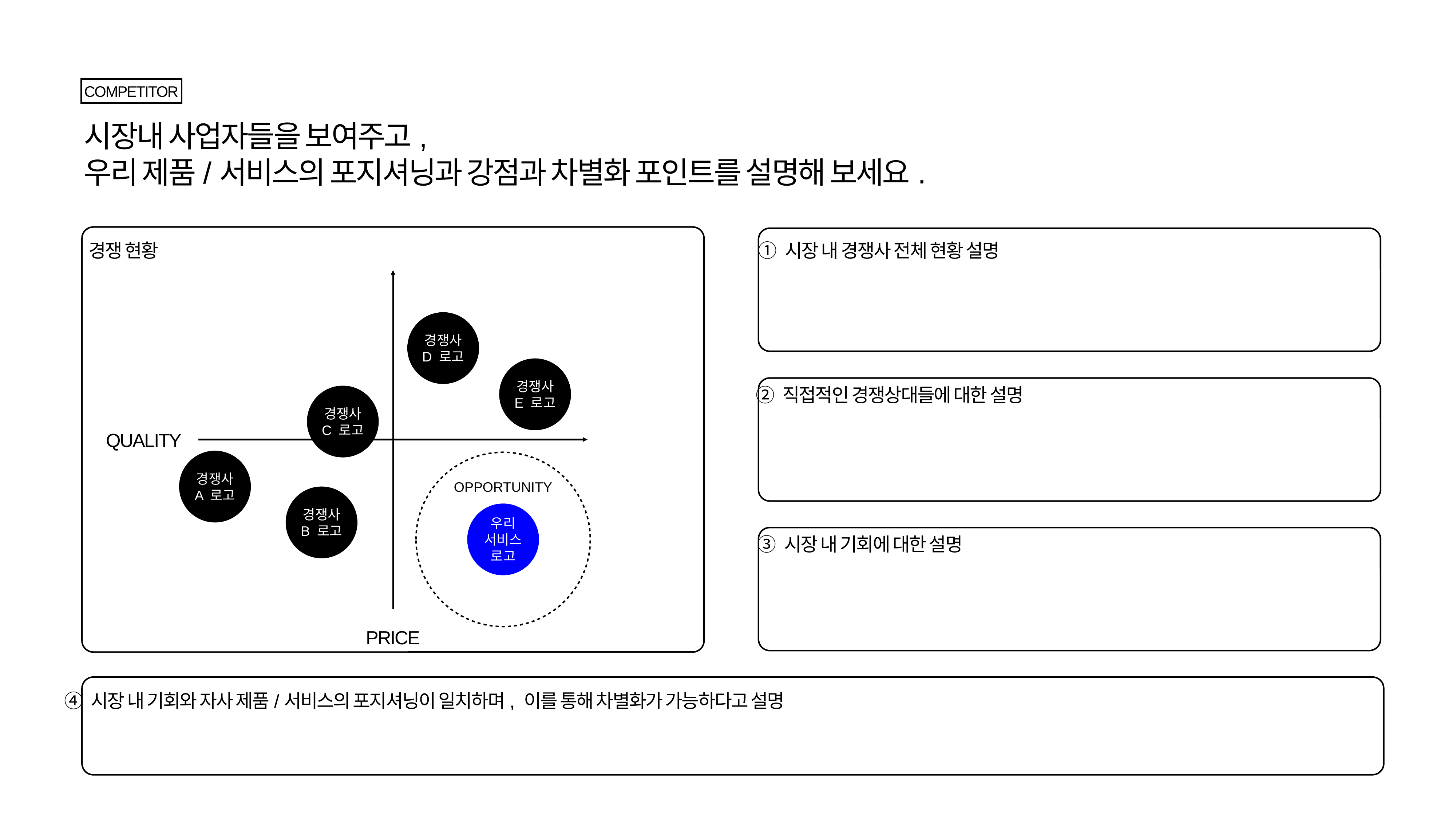

COMPETITOR
시장내 사업자들을 보여주고,
우리 제품/서비스의 포지셔닝과 강점과 차별화 포인트를 설명해 보세요.

경쟁 현황
① 시장 내 경쟁사 전체 현황 설명

경쟁사
D 로고
경쟁사
E 로고

② 직접적인 경쟁상대들에 대한 설명
경쟁사
C 로고
QUALITY

경쟁사
A 로고

OPPORTUNITY
경쟁사
B 로고
우리
서비스
로고

③ 시장 내 기회에 대한 설명
PRICE

④ 시장 내 기회와 자사 제품/서비스의 포지셔닝이 일치하며, 이를 통해 차별화가 가능하다고 설명